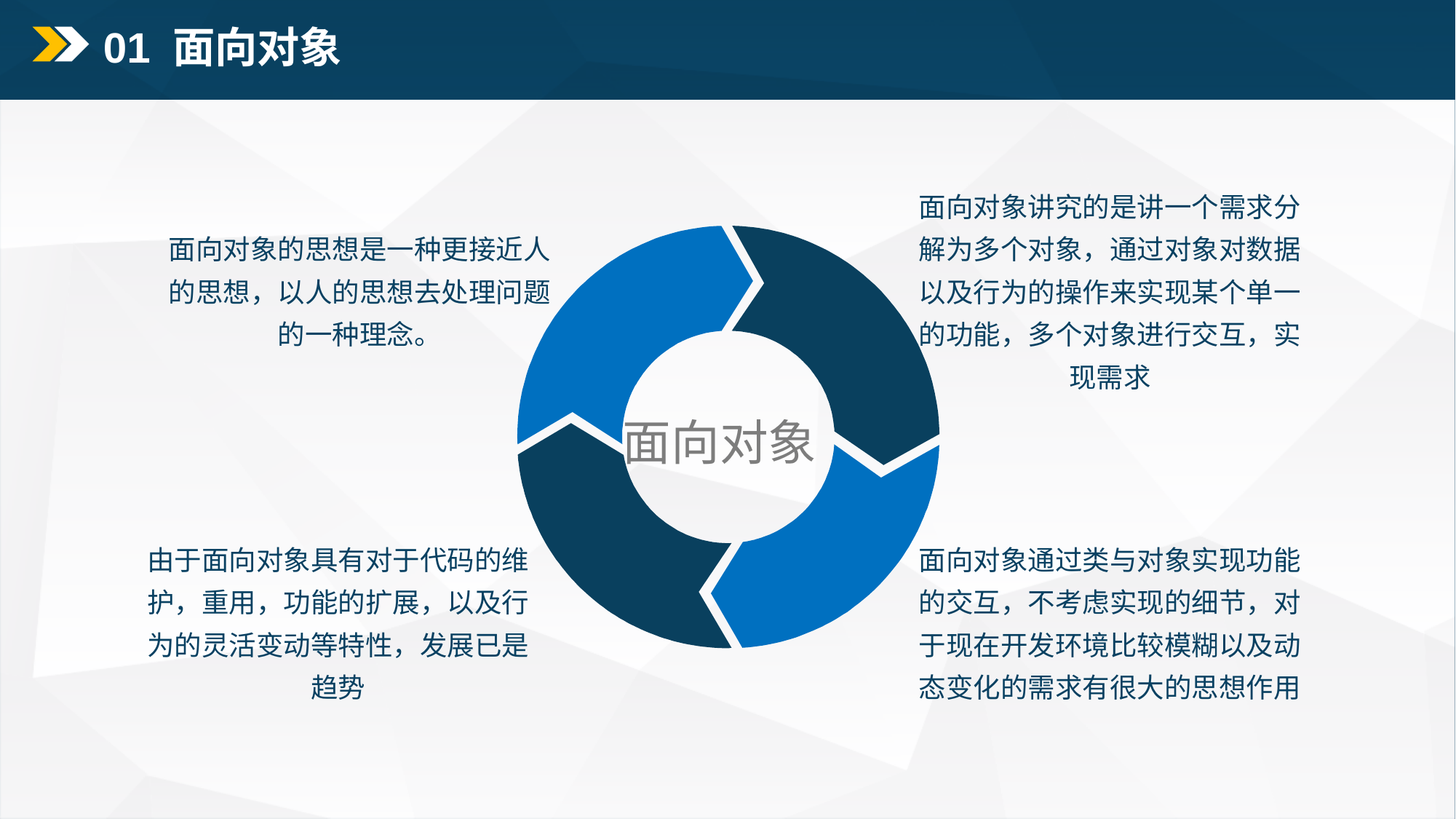

01 面向对象

面向对象的思想是一种更接近人的思想，以人的思想去处理问题的一种理念。
面向对象讲究的是讲一个需求分解为多个对象，通过对象对数据以及行为的操作来实现某个单一的功能，多个对象进行交互，实现需求

面向对象

由于面向对象具有对于代码的维护，重用，功能的扩展，以及行为的灵活变动等特性，发展已是趋势
面向对象通过类与对象实现功能的交互，不考虑实现的细节，对于现在开发环境比较模糊以及动态变化的需求有很大的思想作用